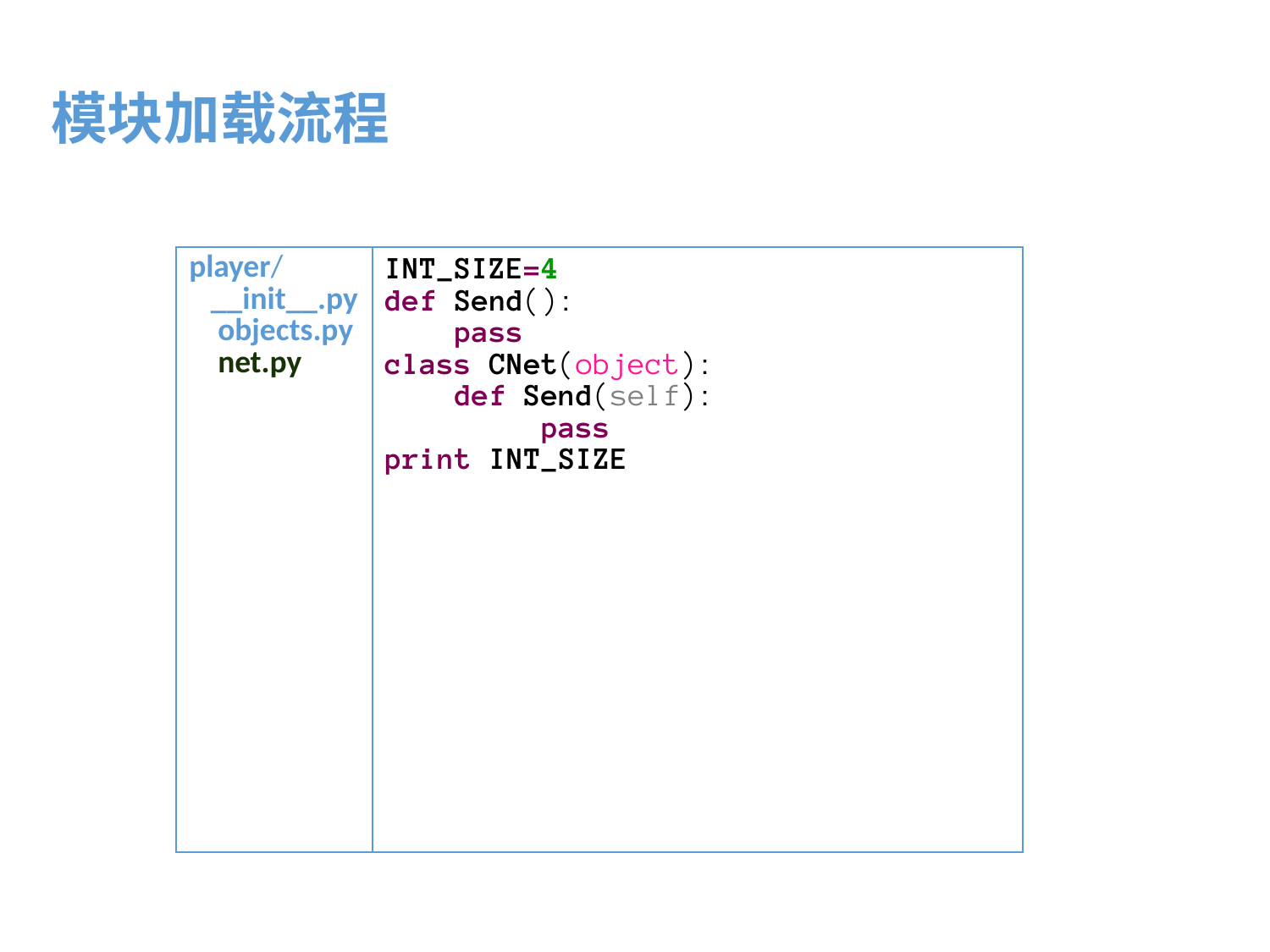

模块加载流程
| player/ \_\_init\_\_.py objects.py net.py | INT\_SIZE=4 def Send():     pass class CNet(object):     def Send(self):          pass print INT\_SIZE |
| --- | --- |